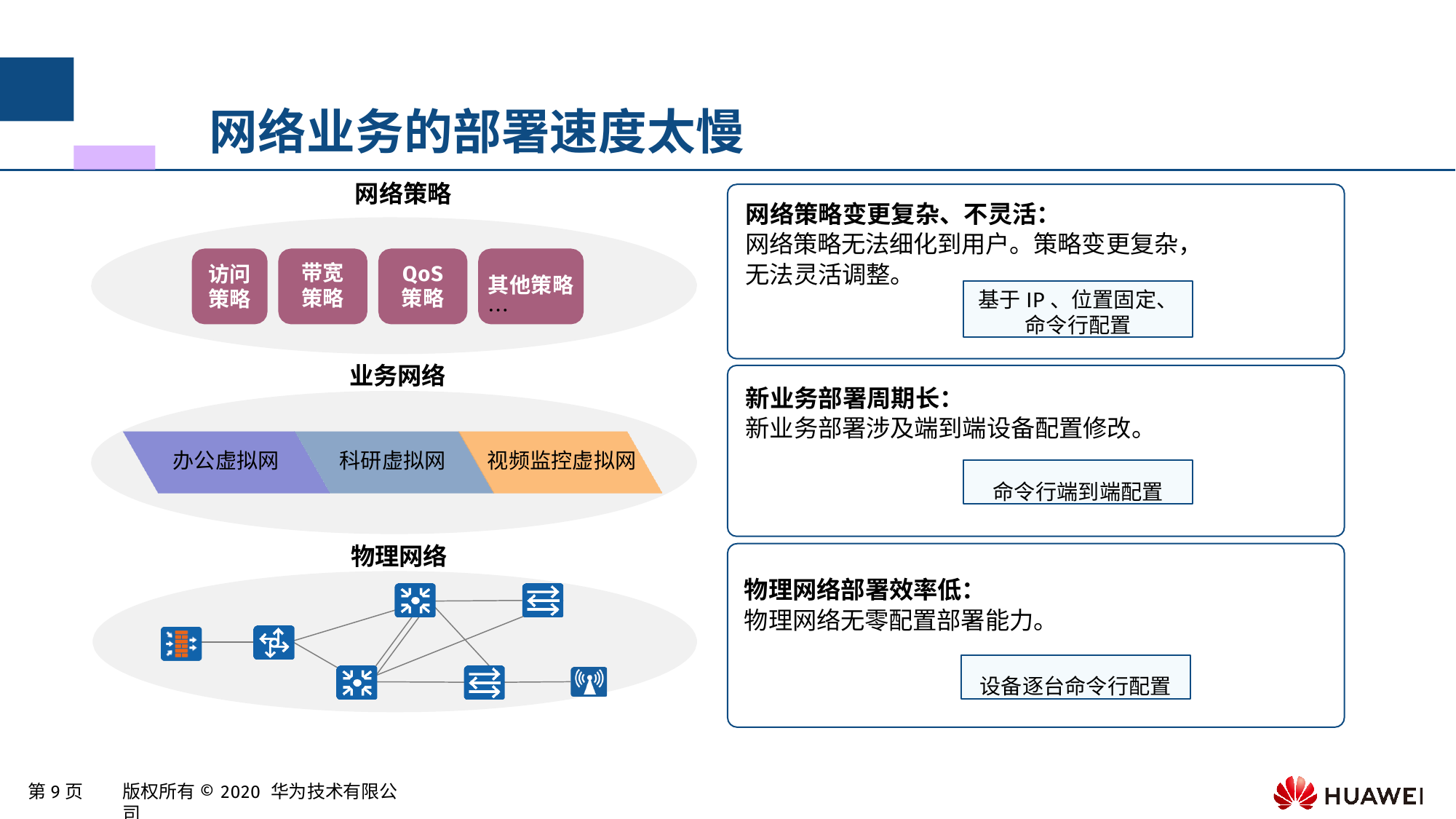

# 网络业务的部署速度太慢

网络策略

网络策略变更复杂、不灵活：
网络策略无法细化到用户。策略变更复杂，

带宽 策略
无法灵活调整。
访问 策略
QoS
策略
其他策略	…
基于IP、位置固定、
命令行配置
业务网络

新业务部署周期长：
新业务部署涉及端到端设备配置修改。

办公虚拟网
科研虚拟网
视频监控虚拟网
命令行端到端配置
物理网络

物理网络部署效率低：
物理网络无零配置部署能力。

设备逐台命令行配置

第9页
版权所有© 2020 华为技术有限公司